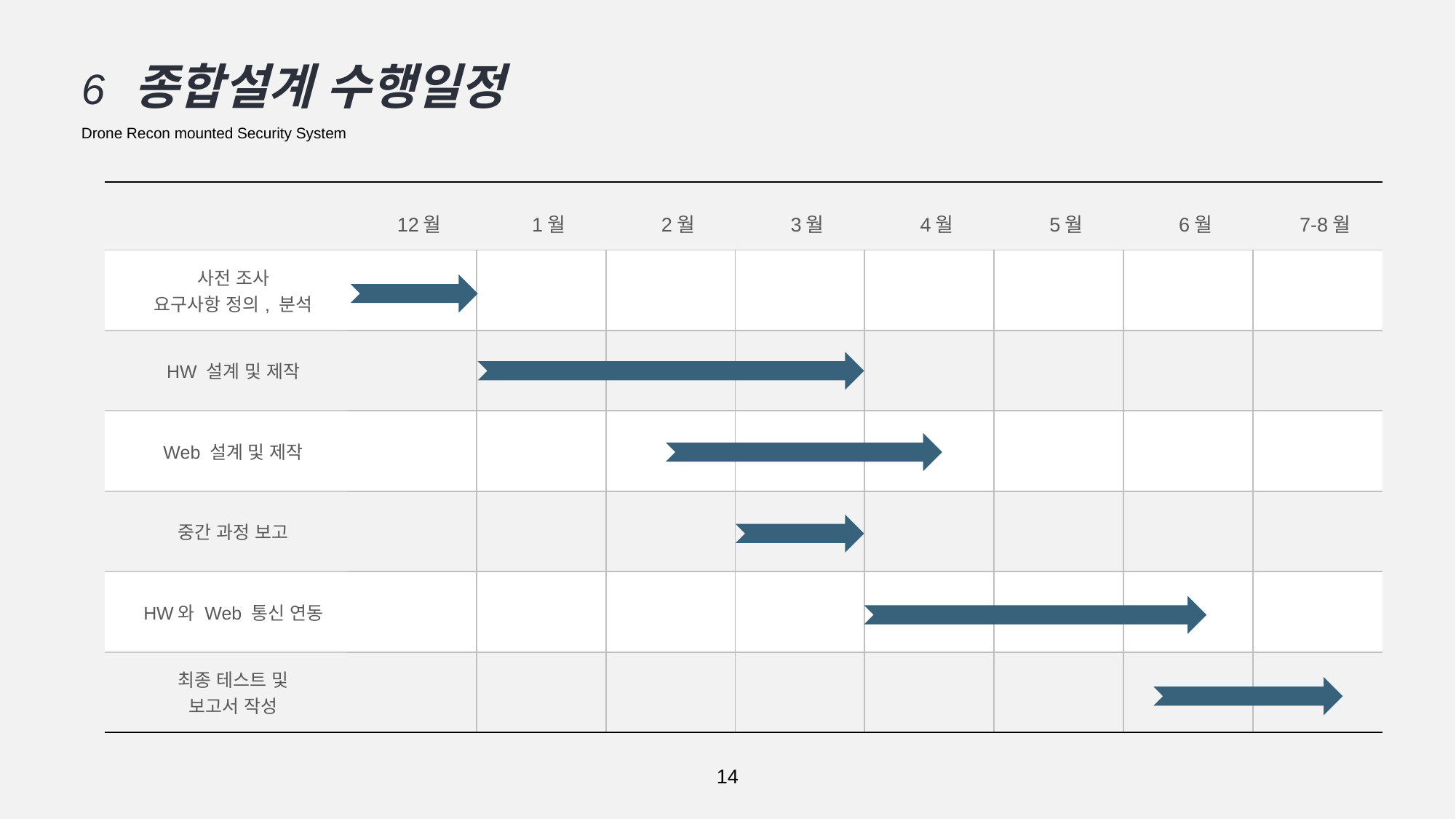

6  종합설계 수행일정
Drone Recon mounted Security System
|  | 12월 | 1월 | 2월 | 3월 | 4월 | 5월 | 6월 | 7-8월 |
| --- | --- | --- | --- | --- | --- | --- | --- | --- |
| 사전 조사 요구사항 정의, 분석 |  |  |  |  |  |  |  |  |
| HW 설계 및 제작 |  |  |  |  |  |  |  |  |
| Web 설계 및 제작 |  |  |  |  |  |  |  |  |
| 중간 과정 보고 |  |  |  |  |  |  |  |  |
| HW와 Web 통신 연동 |  |  |  |  |  |  |  |  |
| 최종 테스트 및 보고서 작성 |  |  |  |  |  |  |  |  |

14